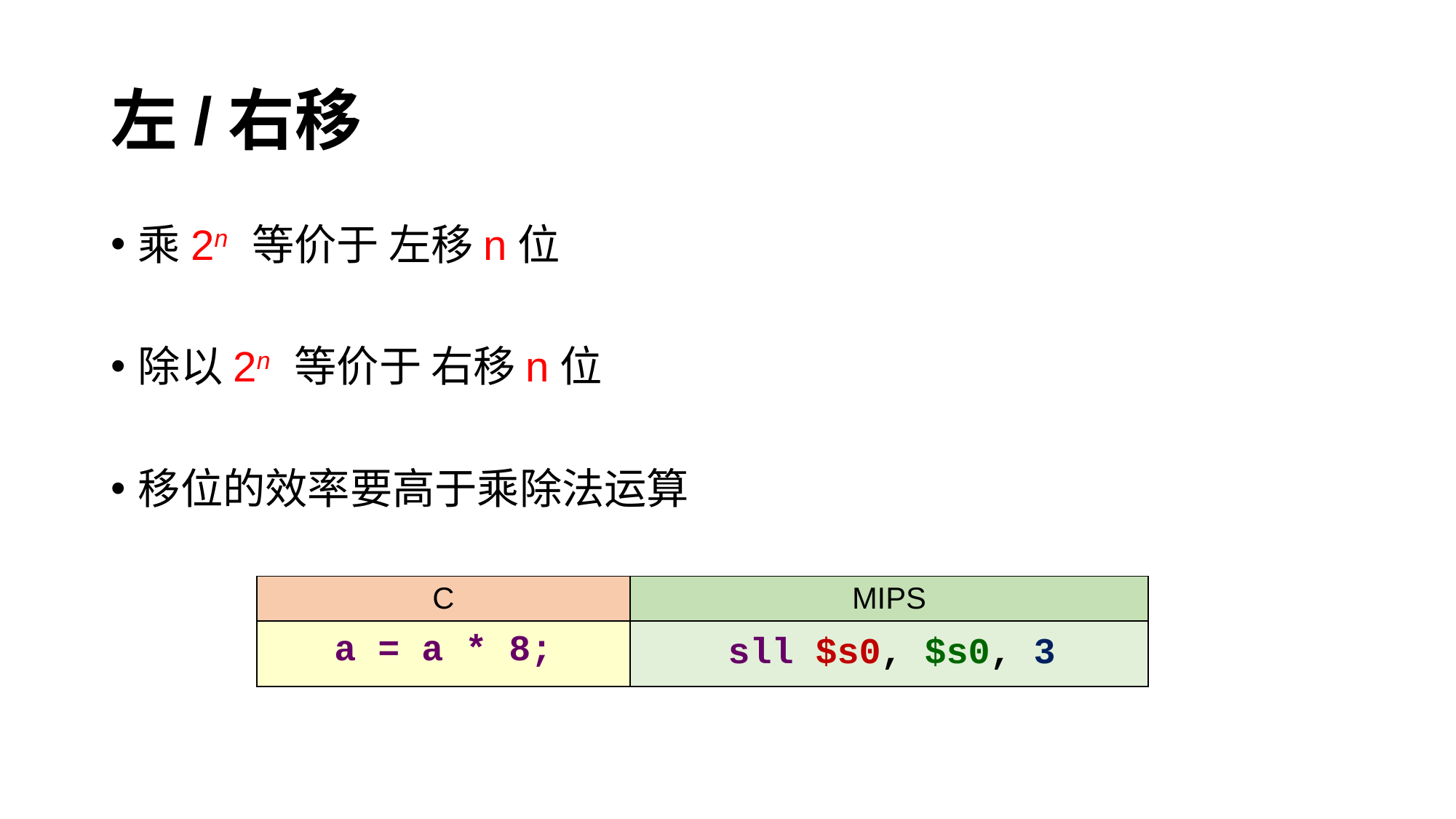

# 左/右移
乘2n  等价于 左移n位

除以2n  等价于 右移n位

移位的效率要高于乘除法运算

| C | MIPS |
| --- | --- |
| a = a \* 8; | sll $s0, $s0, 3 |